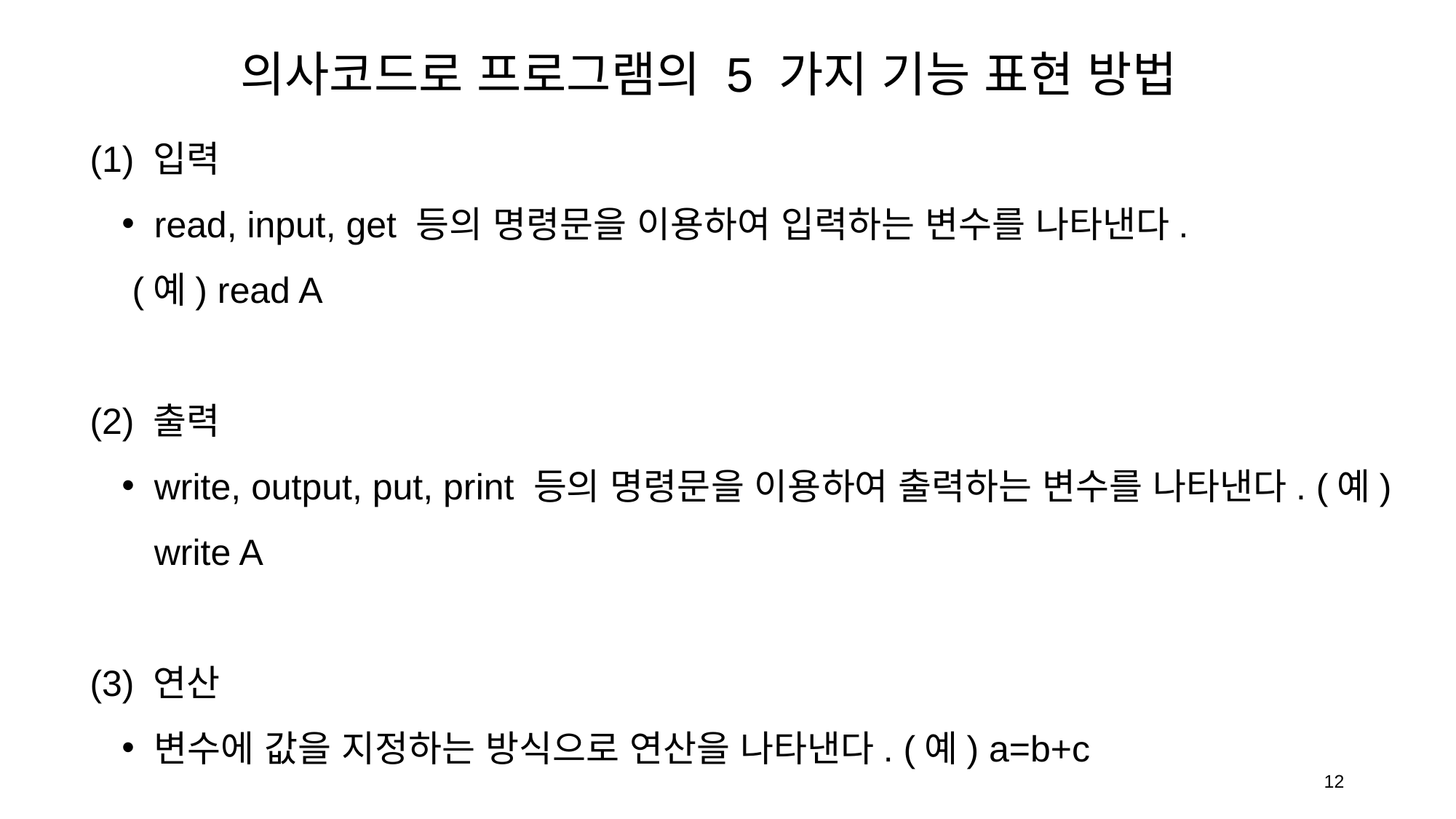

의사코드로 프로그램의 5 가지 기능 표현 방법
(1) 입력
read, input, get 등의 명령문을 이용하여 입력하는 변수를 나타낸다.
 (예) read A

(2) 출력
write, output, put, print 등의 명령문을 이용하여 출력하는 변수를 나타낸다. (예) write A

(3) 연산
변수에 값을 지정하는 방식으로 연산을 나타낸다. (예) a=b+c
12